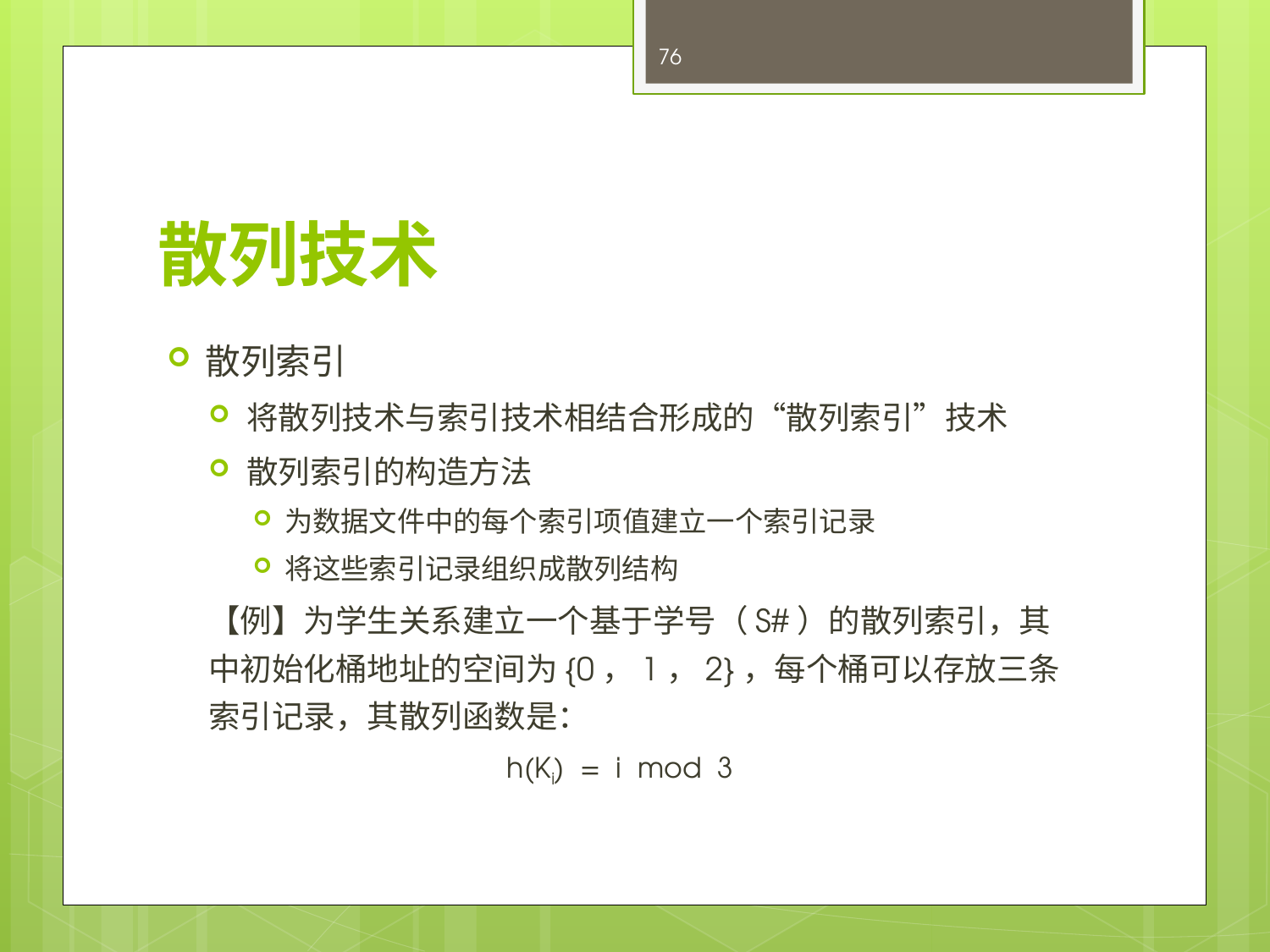

76
# 散列技术
散列索引
将散列技术与索引技术相结合形成的“散列索引”技术
散列索引的构造方法
为数据文件中的每个索引项值建立一个索引记录
将这些索引记录组织成散列结构
【例】为学生关系建立一个基于学号（S#）的散列索引，其中初始化桶地址的空间为{0，1，2}，每个桶可以存放三条索引记录，其散列函数是：
h(Ki)  =  i  mod  3